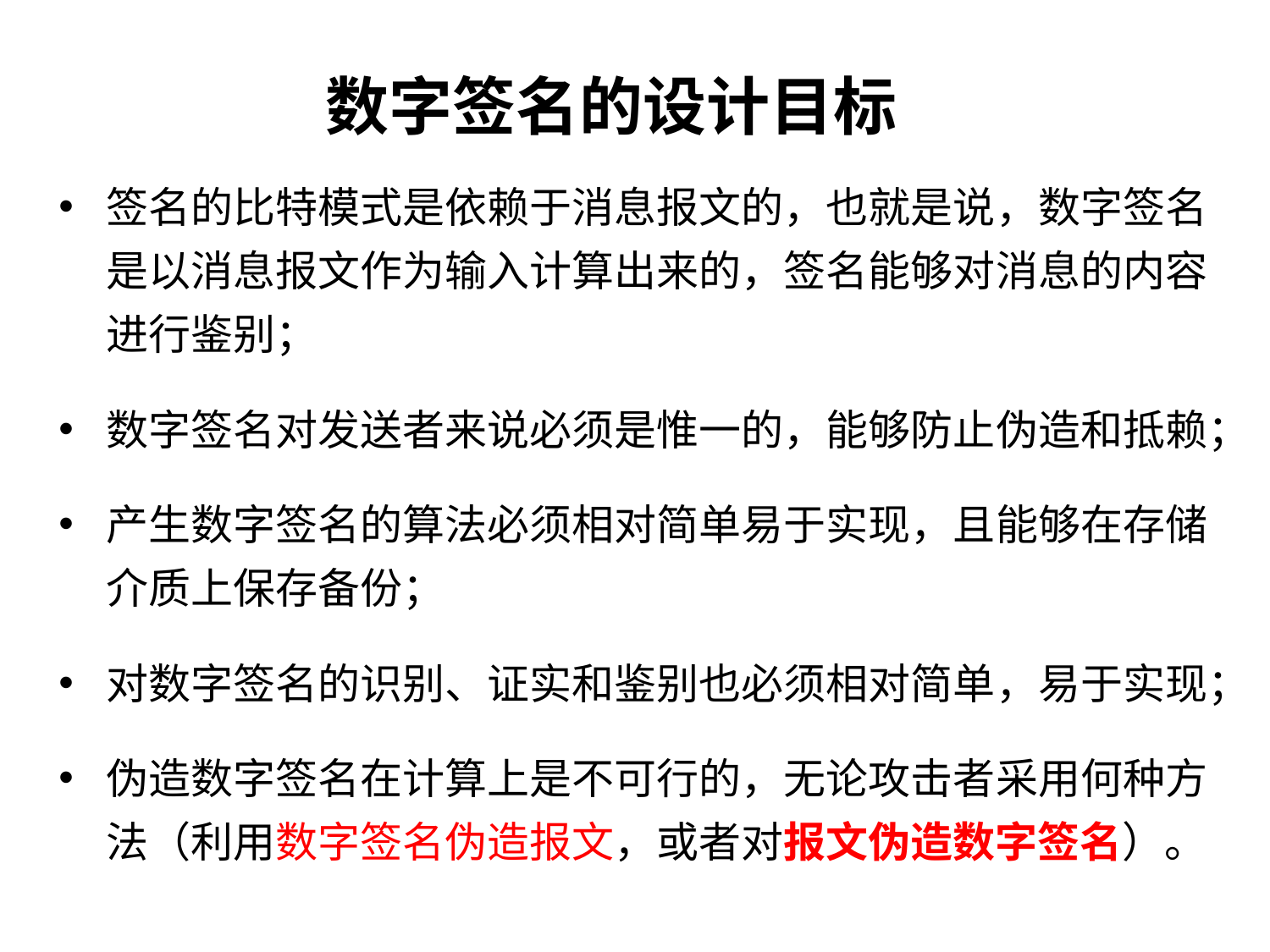

# 数字签名的设计目标
签名的比特模式是依赖于消息报文的，也就是说，数字签名是以消息报文作为输入计算出来的，签名能够对消息的内容进行鉴别；
数字签名对发送者来说必须是惟一的，能够防止伪造和抵赖；
产生数字签名的算法必须相对简单易于实现，且能够在存储介质上保存备份；
对数字签名的识别、证实和鉴别也必须相对简单，易于实现；
伪造数字签名在计算上是不可行的，无论攻击者采用何种方法（利用数字签名伪造报文，或者对报文伪造数字签名）。